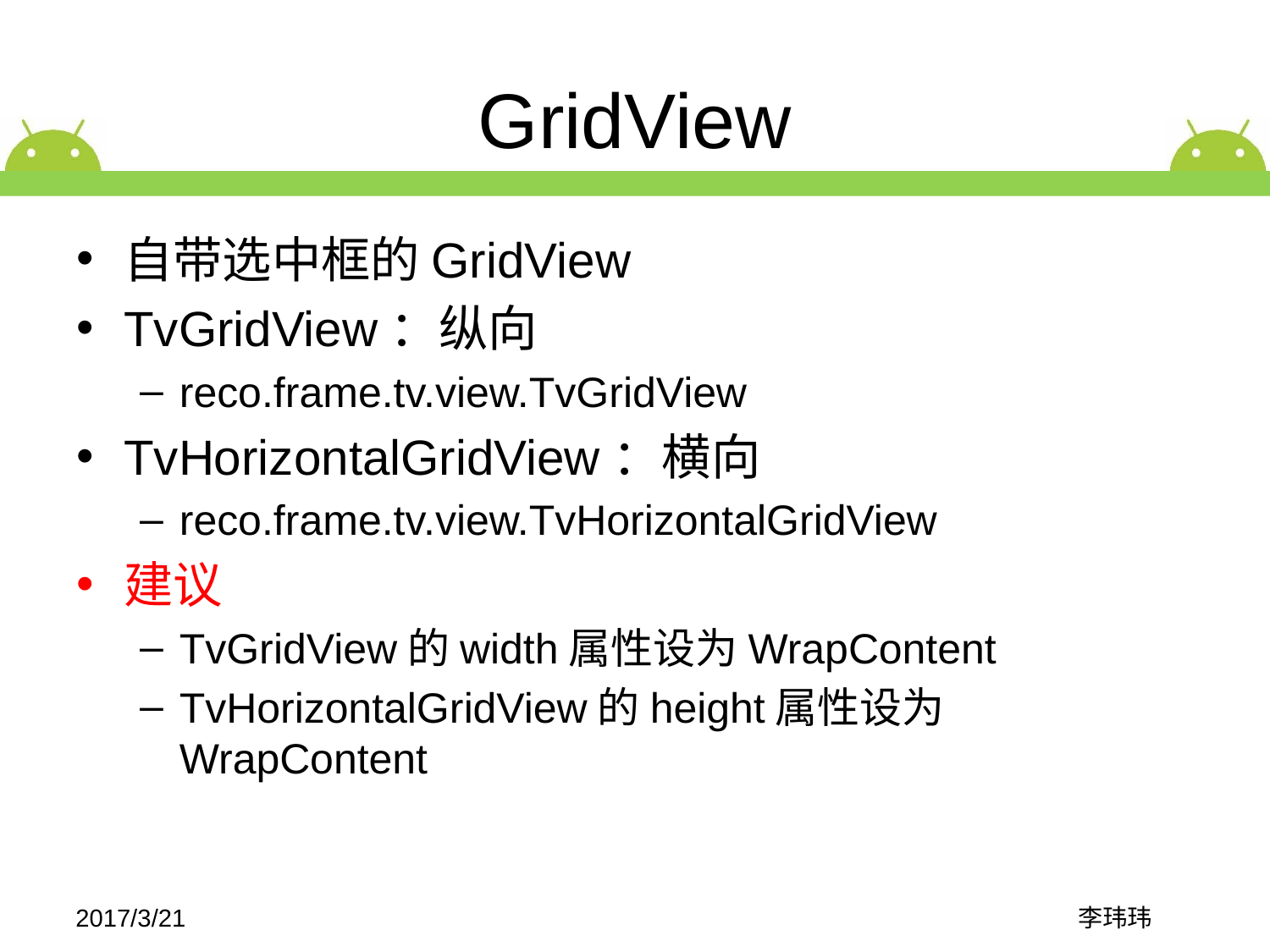

# GridView
自带选中框的GridView
TvGridView：纵向
reco.frame.tv.view.TvGridView
TvHorizontalGridView：横向
reco.frame.tv.view.TvHorizontalGridView
建议
TvGridView的width属性设为WrapContent
TvHorizontalGridView的height属性设为WrapContent